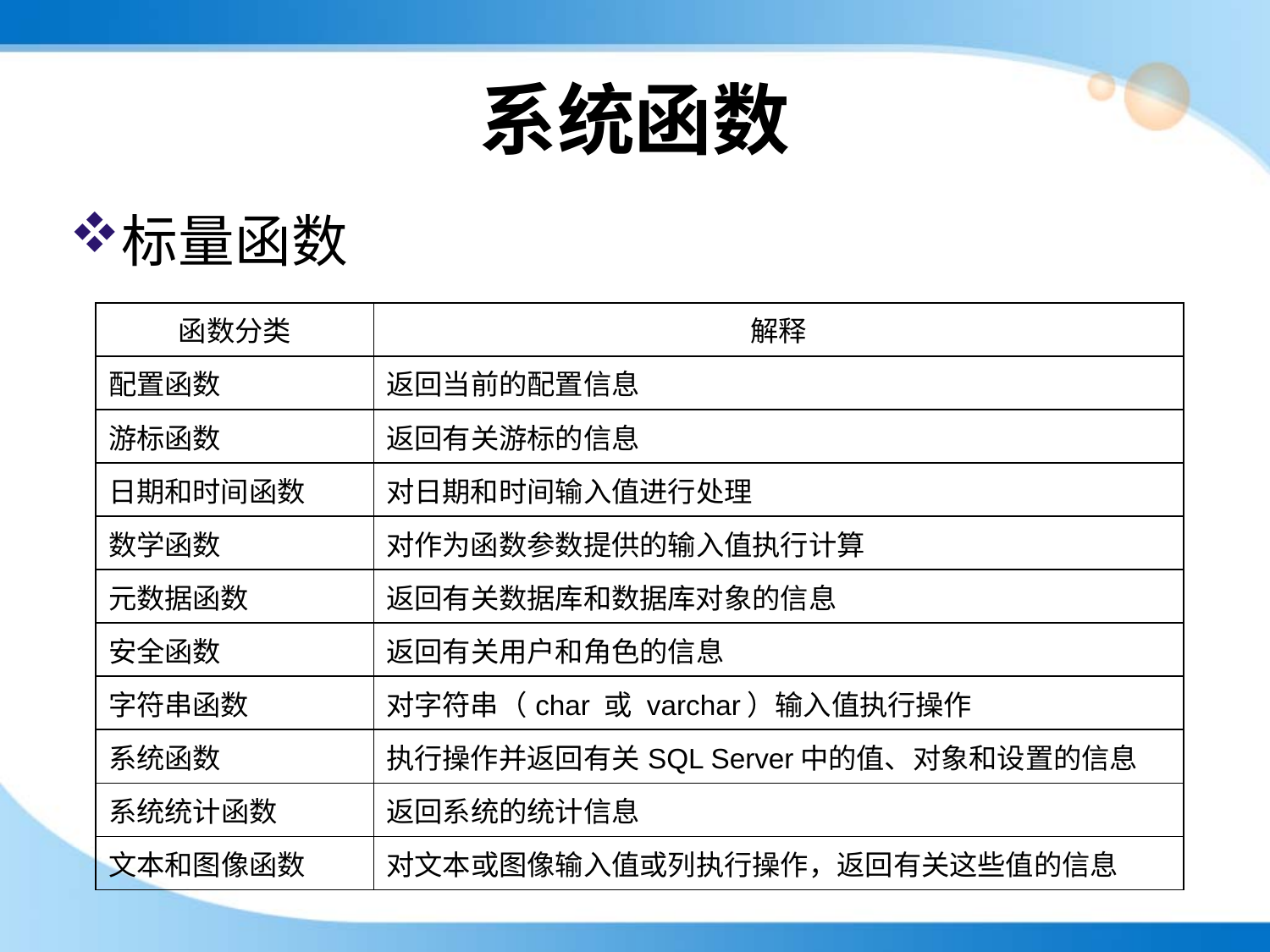

# 系统函数
标量函数
| 函数分类 | 解释 |
| --- | --- |
| 配置函数 | 返回当前的配置信息 |
| 游标函数 | 返回有关游标的信息 |
| 日期和时间函数 | 对日期和时间输入值进行处理 |
| 数学函数 | 对作为函数参数提供的输入值执行计算 |
| 元数据函数 | 返回有关数据库和数据库对象的信息 |
| 安全函数 | 返回有关用户和角色的信息 |
| 字符串函数 | 对字符串（char 或 varchar）输入值执行操作 |
| 系统函数 | 执行操作并返回有关SQL Server中的值、对象和设置的信息 |
| 系统统计函数 | 返回系统的统计信息 |
| 文本和图像函数 | 对文本或图像输入值或列执行操作，返回有关这些值的信息 |